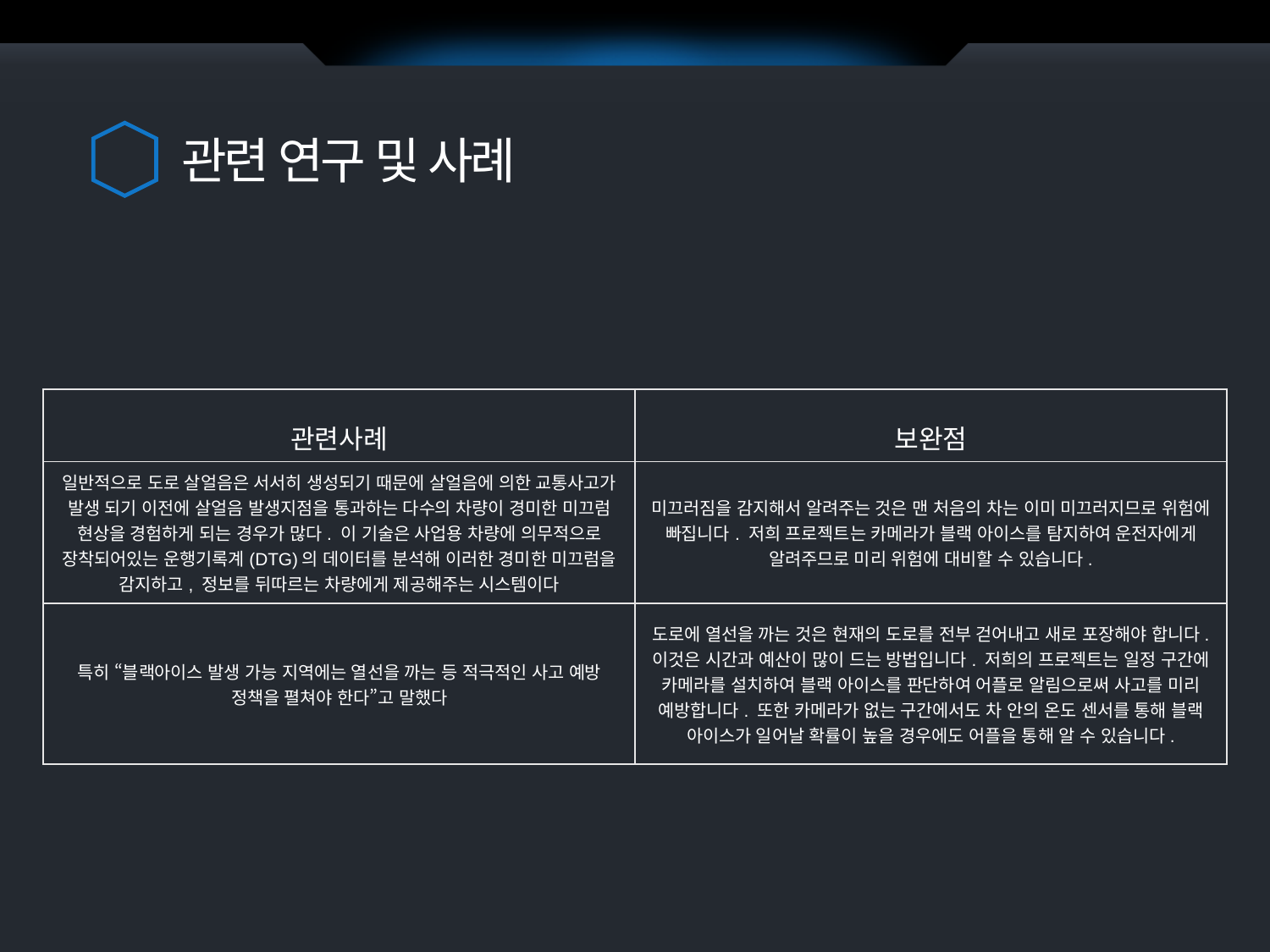

관련 연구 및 사례

| 관련사례 | 보완점 |
| --- | --- |
| 일반적으로 도로 살얼음은 서서히 생성되기 때문에 살얼음에 의한 교통사고가 발생 되기 이전에 살얼음 발생지점을 통과하는 다수의 차량이 경미한 미끄럼 현상을 경험하게 되는 경우가 많다. 이 기술은 사업용 차량에 의무적으로 장착되어있는 운행기록계(DTG)의 데이터를 분석해 이러한 경미한 미끄럼을 감지하고, 정보를 뒤따르는 차량에게 제공해주는 시스템이다 | 미끄러짐을 감지해서 알려주는 것은 맨 처음의 차는 이미 미끄러지므로 위험에 빠집니다. 저희 프로젝트는 카메라가 블랙 아이스를 탐지하여 운전자에게 알려주므로 미리 위험에 대비할 수 있습니다. |
| 특히 “블랙아이스 발생 가능 지역에는 열선을 까는 등 적극적인 사고 예방 정책을 펼쳐야 한다”고 말했다 | 도로에 열선을 까는 것은 현재의 도로를 전부 걷어내고 새로 포장해야 합니다. 이것은 시간과 예산이 많이 드는 방법입니다. 저희의 프로젝트는 일정 구간에 카메라를 설치하여 블랙 아이스를 판단하여 어플로 알림으로써 사고를 미리 예방합니다. 또한 카메라가 없는 구간에서도 차 안의 온도 센서를 통해 블랙 아이스가 일어날 확률이 높을 경우에도 어플을 통해 알 수 있습니다. |